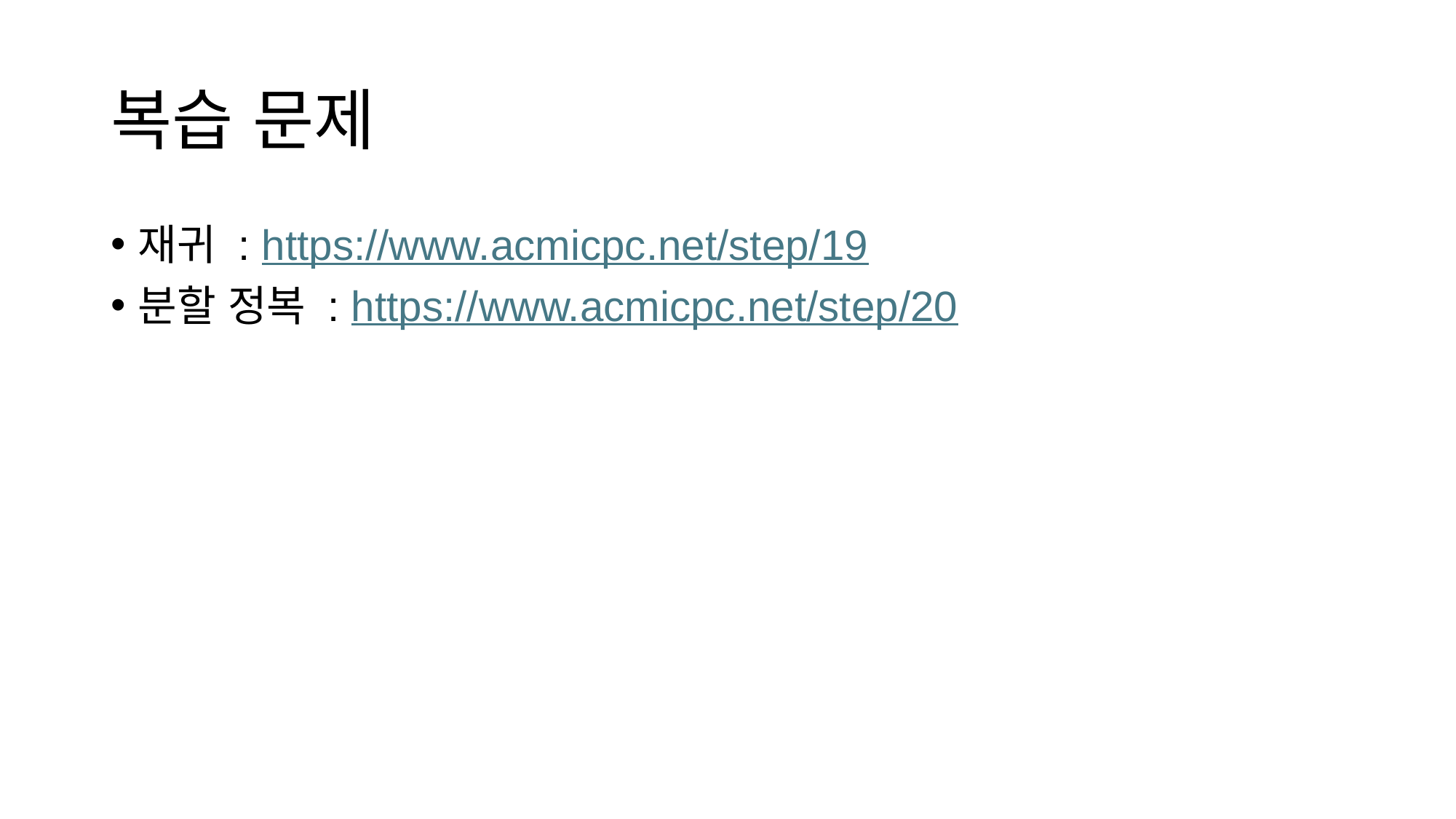

# 복습 문제
재귀 : https://www.acmicpc.net/step/19
분할 정복 : https://www.acmicpc.net/step/20